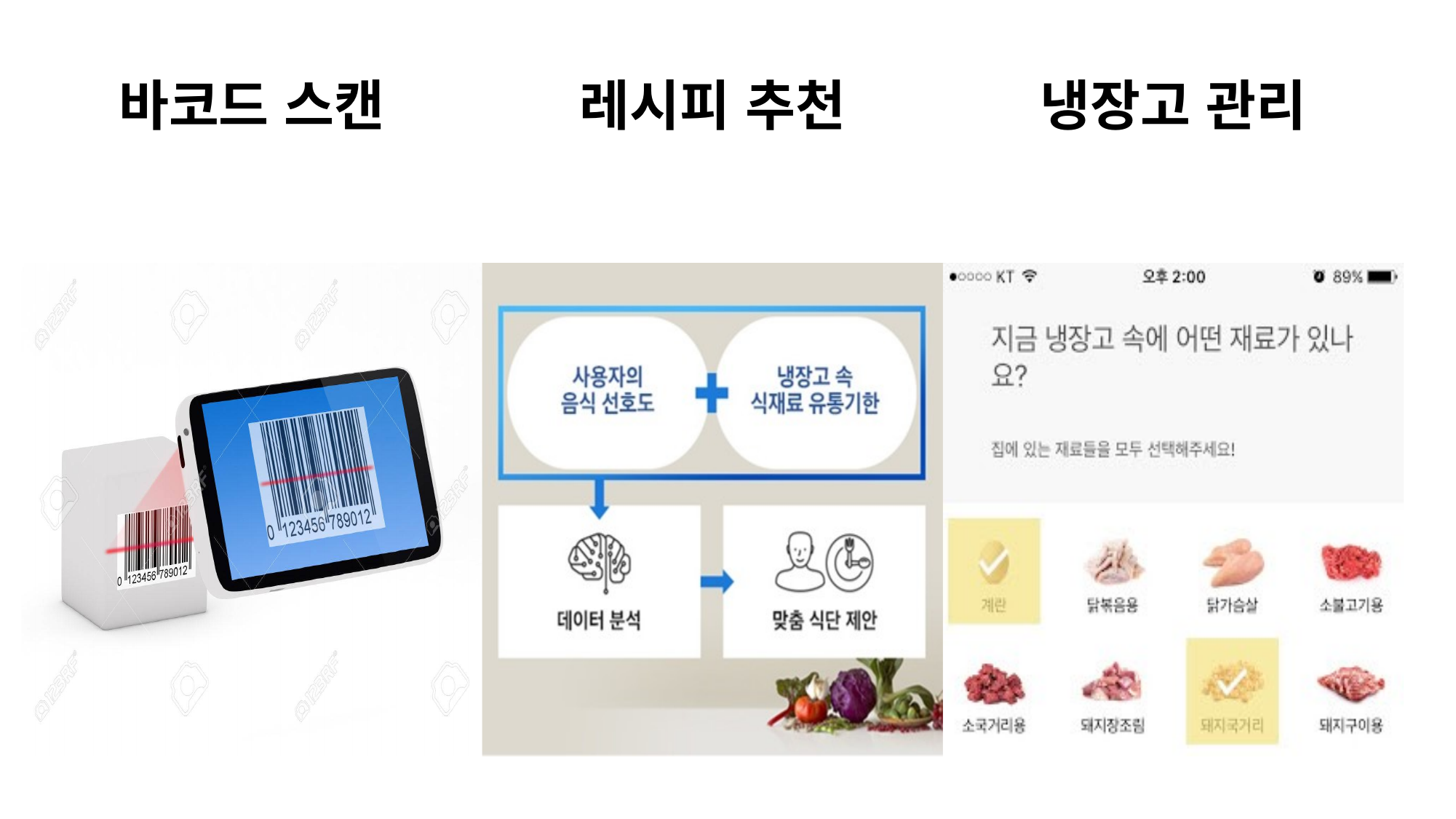

| 바코드 스캔 | 레시피 추천 | 냉장고 관리 |
| --- | --- | --- |
|  |  |  |